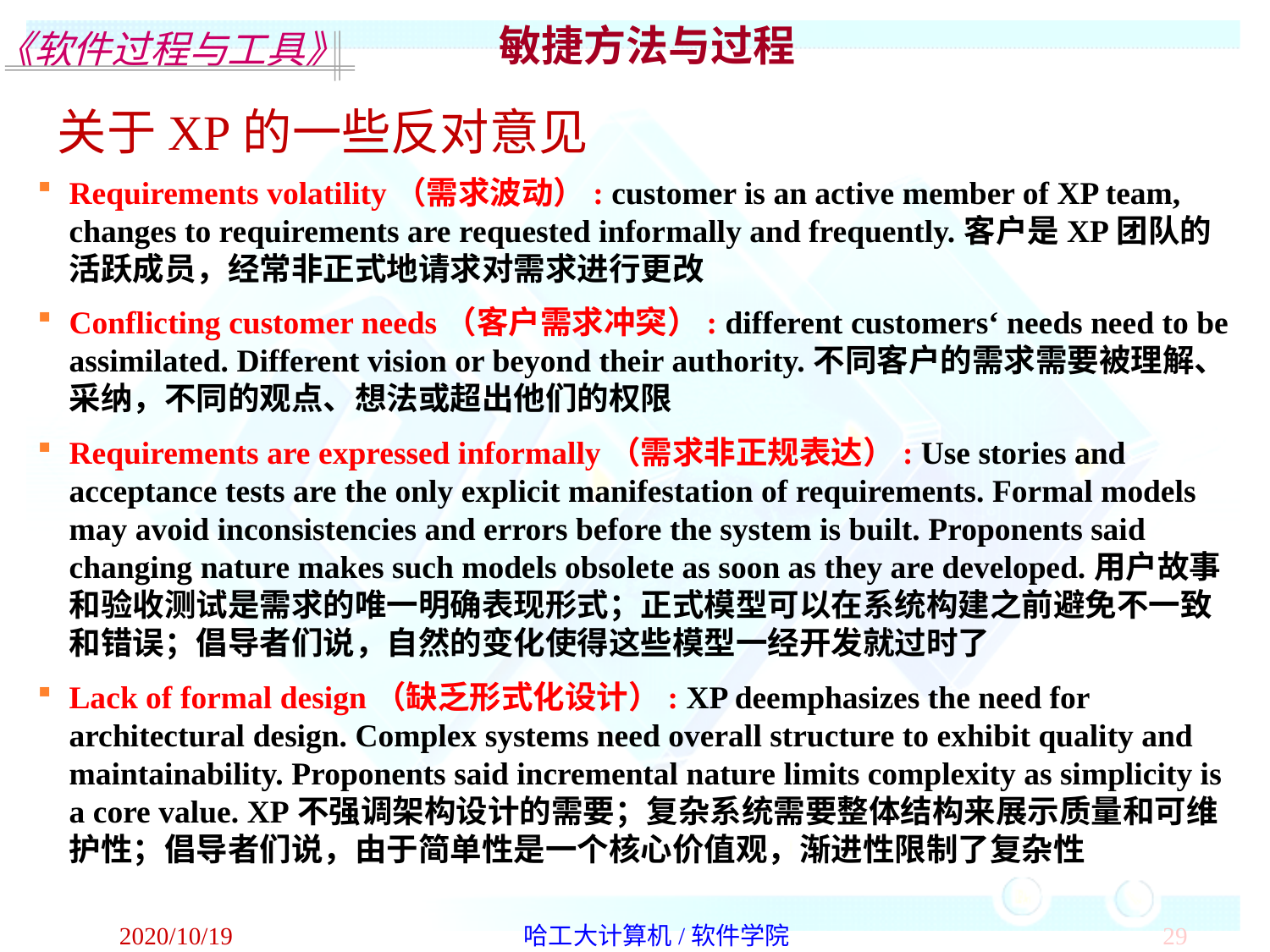

敏捷方法与过程
关于XP的一些反对意见
Requirements volatility（需求波动）: customer is an active member of XP team, changes to requirements are requested informally and frequently.客户是XP团队的活跃成员，经常非正式地请求对需求进行更改
Conflicting customer needs（客户需求冲突）: different customers‘ needs need to be assimilated. Different vision or beyond their authority.不同客户的需求需要被理解、采纳，不同的观点、想法或超出他们的权限
Requirements are expressed informally（需求非正规表达）: Use stories and acceptance tests are the only explicit manifestation of requirements. Formal models may avoid inconsistencies and errors before the system is built. Proponents said changing nature makes such models obsolete as soon as they are developed.用户故事和验收测试是需求的唯一明确表现形式；正式模型可以在系统构建之前避免不一致和错误；倡导者们说，自然的变化使得这些模型一经开发就过时了
Lack of formal design（缺乏形式化设计）: XP deemphasizes the need for architectural design. Complex systems need overall structure to exhibit quality and maintainability. Proponents said incremental nature limits complexity as simplicity is a core value. XP不强调架构设计的需要；复杂系统需要整体结构来展示质量和可维护性；倡导者们说，由于简单性是一个核心价值观，渐进性限制了复杂性